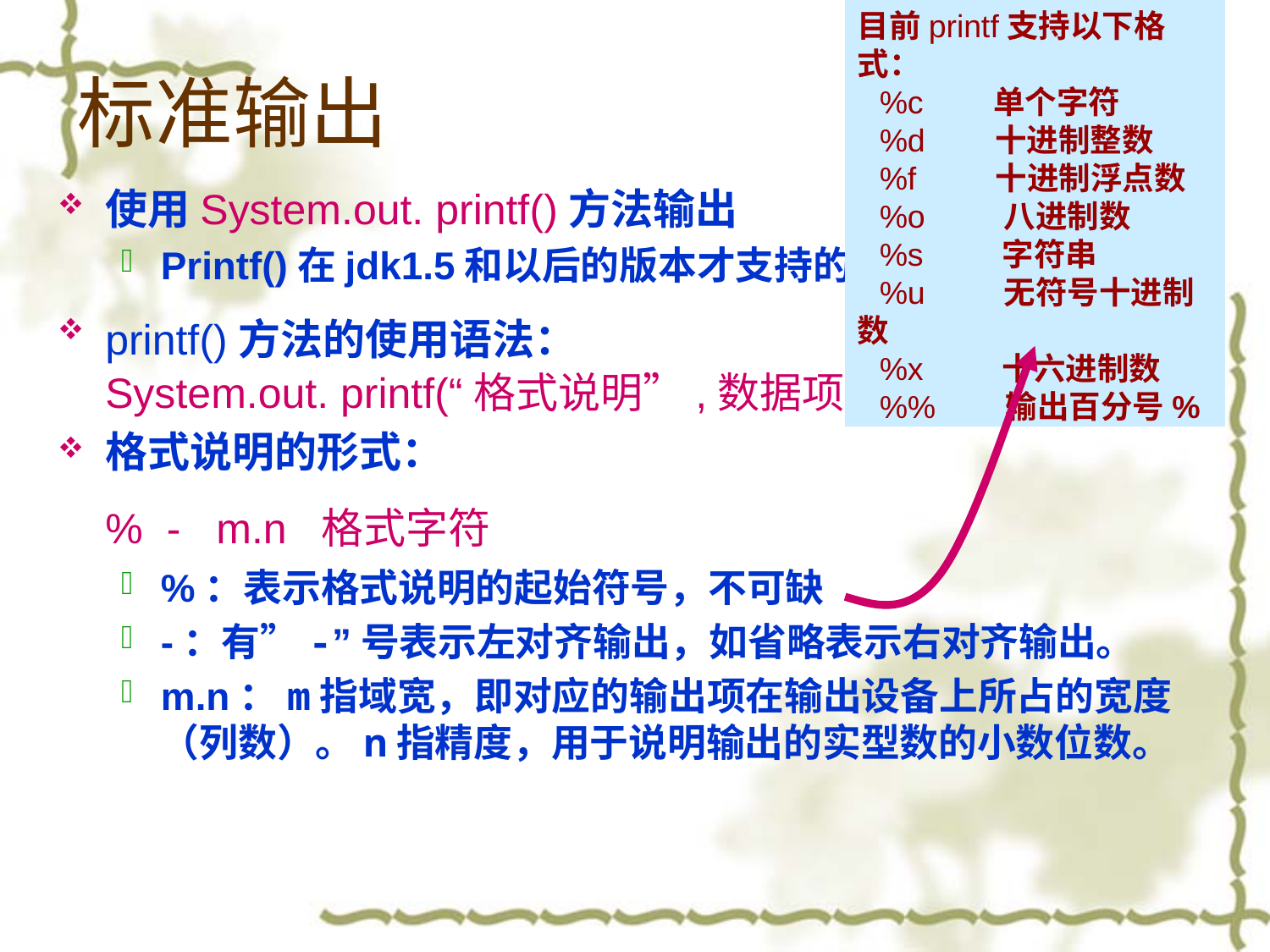

目前printf支持以下格式：
  %c       单个字符
  %d       十进制整数
  %f        十进制浮点数
  %o        八进制数
  %s        字符串
  %u        无符号十进制数
  %x        十六进制数
  %%       输出百分号%
# 标准输出
使用System.out. printf()方法输出
Printf()在jdk1.5和以后的版本才支持的
printf()方法的使用语法：
System.out. printf(“格式说明”,数据项) ;
格式说明的形式：
	%  -   m.n  格式字符
%：表示格式说明的起始符号，不可缺
-：有”-”号表示左对齐输出，如省略表示右对齐输出。
m.n：m指域宽，即对应的输出项在输出设备上所占的宽度（列数）。n指精度，用于说明输出的实型数的小数位数。